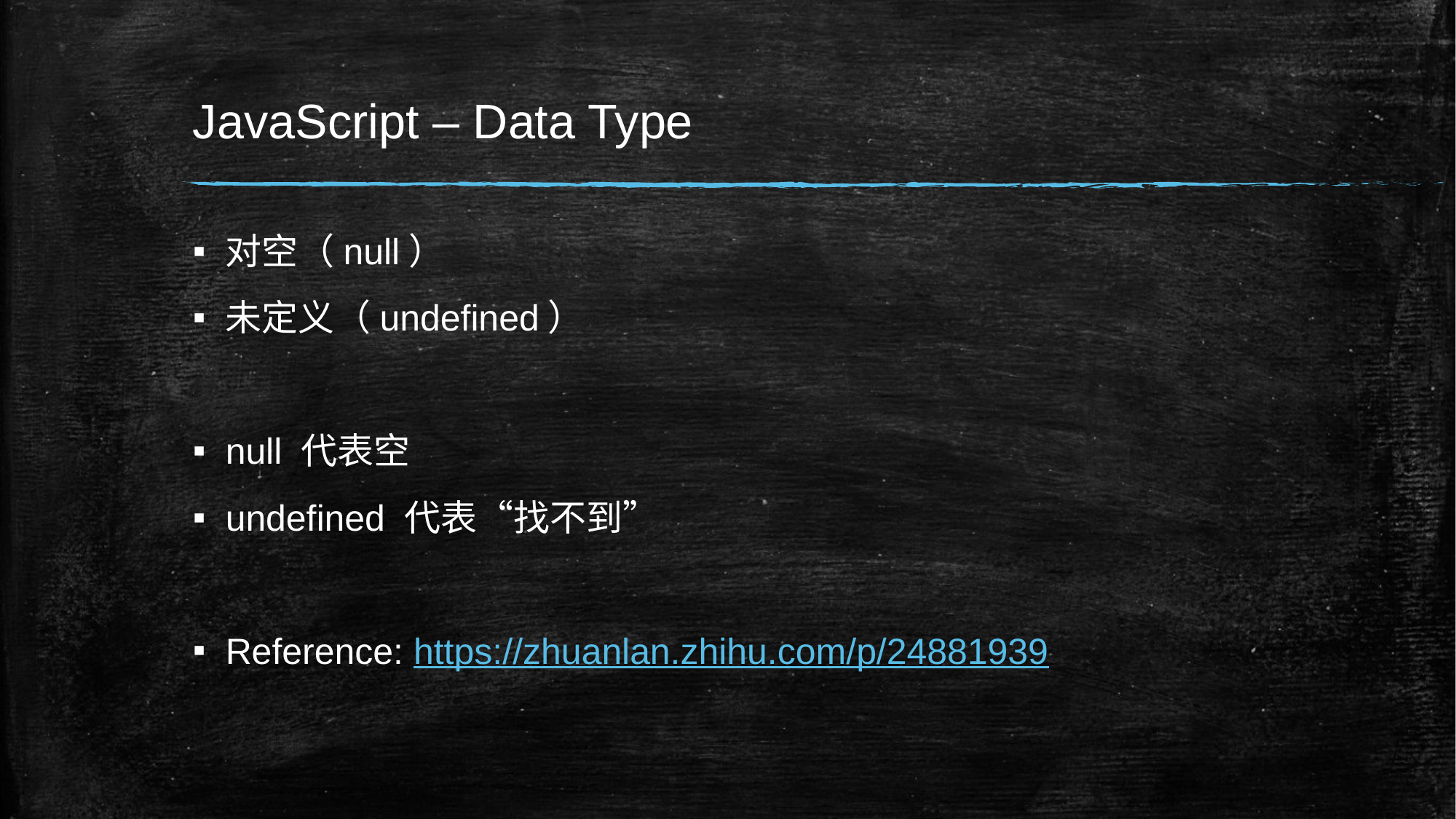

# JavaScript – Data Type
对空（null）
未定义（undefined）

null 代表空
undefined 代表“找不到”

Reference: https://zhuanlan.zhihu.com/p/24881939